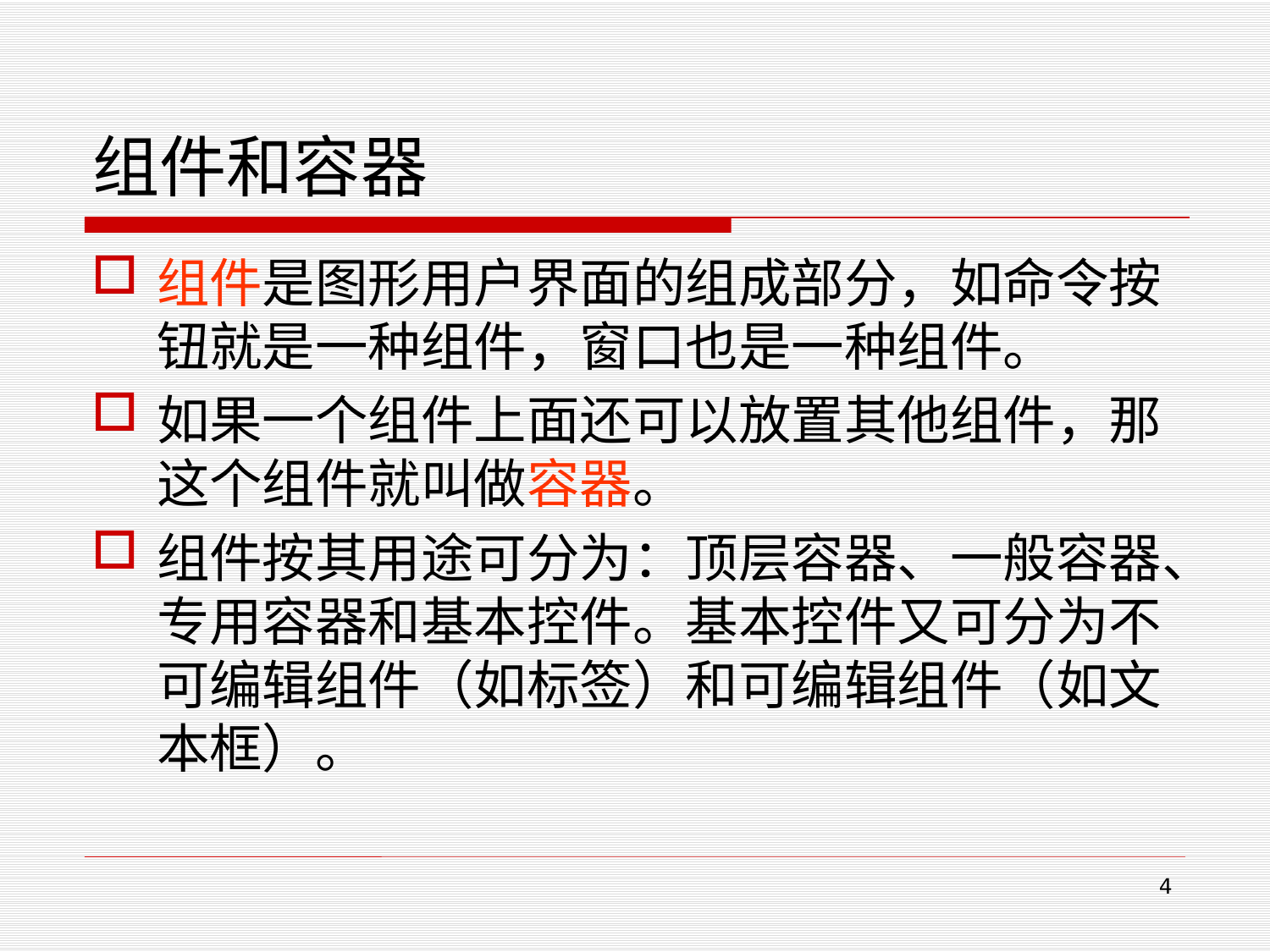

# 组件和容器
组件是图形用户界面的组成部分，如命令按钮就是一种组件，窗口也是一种组件。
如果一个组件上面还可以放置其他组件，那这个组件就叫做容器。
组件按其用途可分为：顶层容器、一般容器、专用容器和基本控件。基本控件又可分为不可编辑组件（如标签）和可编辑组件（如文本框）。
4